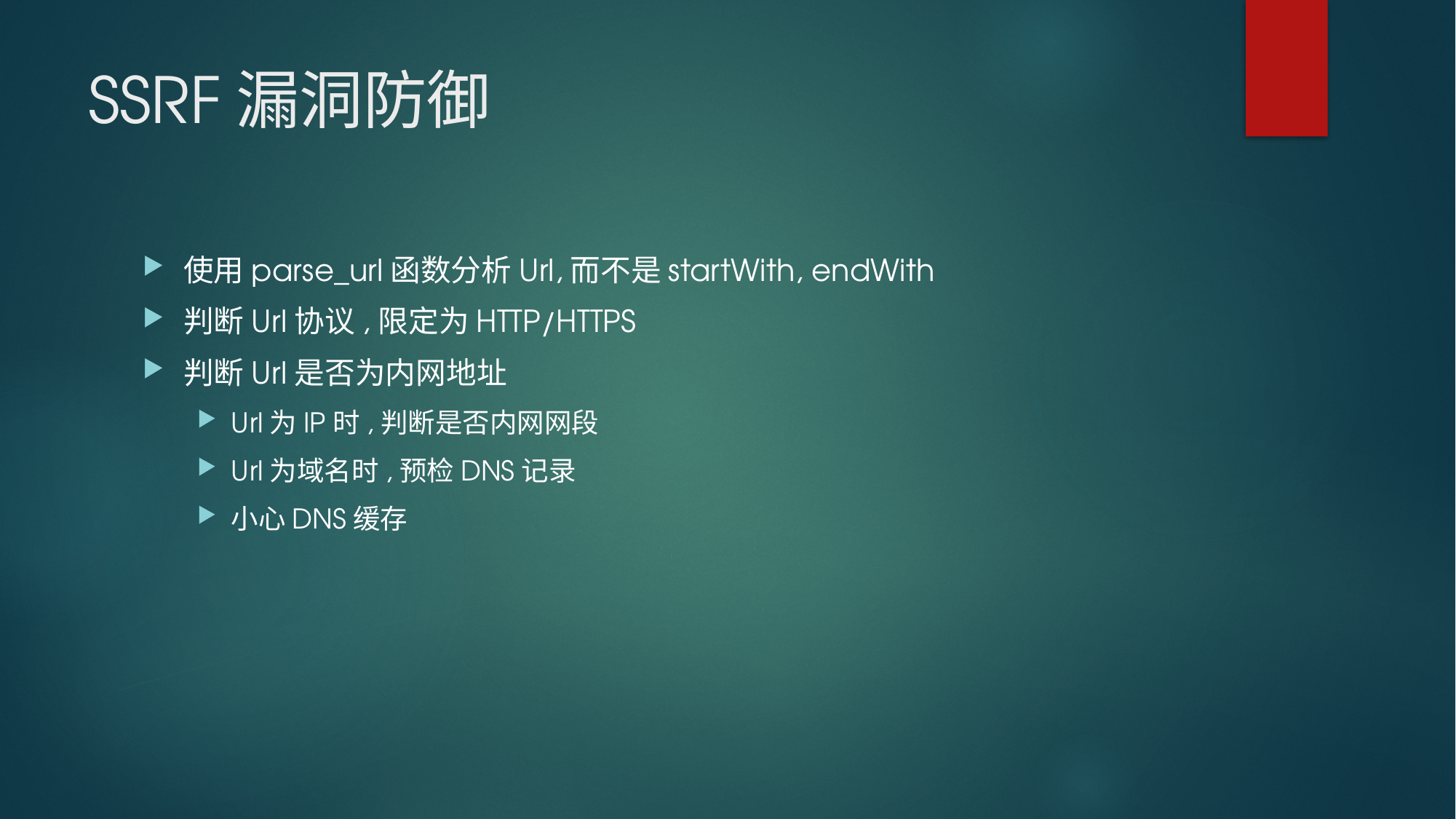

# SSRF漏洞防御
使用parse_url函数分析Url,而不是startWith, endWith
判断Url协议,限定为HTTP/HTTPS
判断Url是否为内网地址
Url为IP时,判断是否内网网段
Url为域名时,预检DNS记录
小心DNS缓存